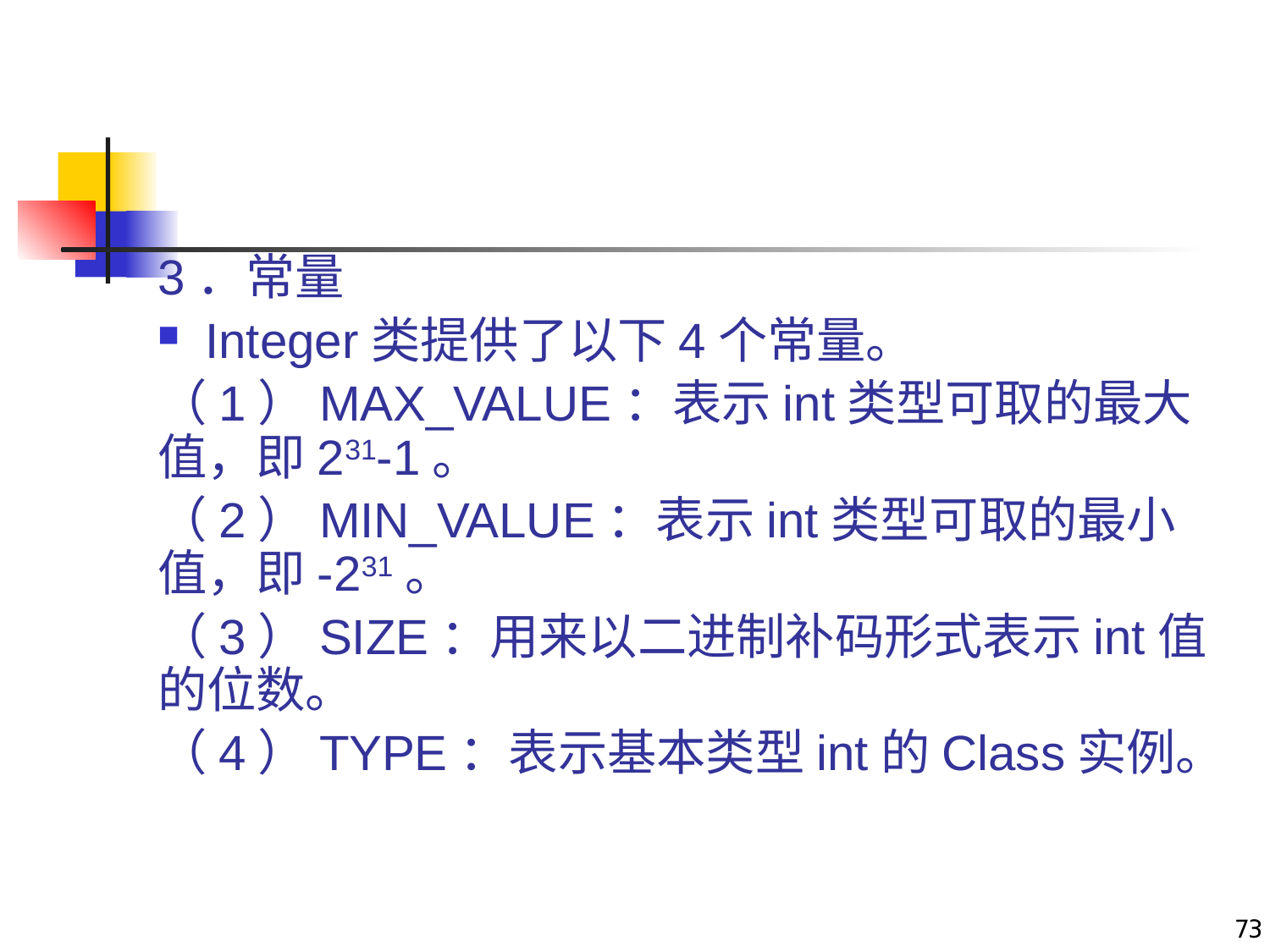

#
3．常量
Integer类提供了以下4个常量。
（1）MAX_VALUE：表示int类型可取的最大值，即231-1。
（2）MIN_VALUE：表示int类型可取的最小值，即-231。
（3）SIZE：用来以二进制补码形式表示int值的位数。
（4）TYPE：表示基本类型int的Class实例。
73